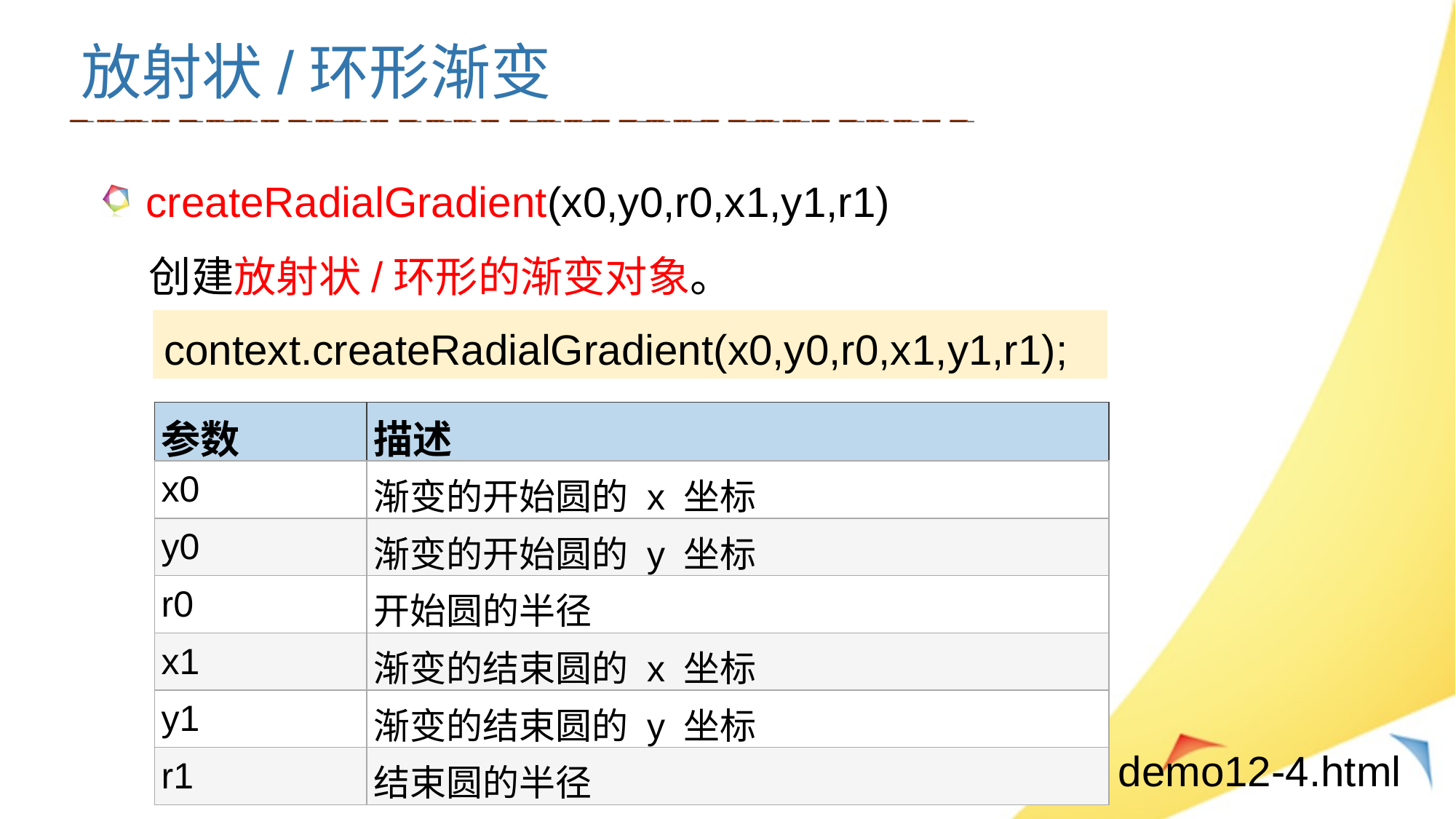

放射状/环形渐变
createRadialGradient(x0,y0,r0,x1,y1,r1)
    创建放射状/环形的渐变对象。

context.createRadialGradient(x0,y0,r0,x1,y1,r1);
| 参数 | 描述 |
| --- | --- |
| x0 | 渐变的开始圆的 x 坐标 |
| y0 | 渐变的开始圆的 y 坐标 |
| r0 | 开始圆的半径 |
| x1 | 渐变的结束圆的 x 坐标 |
| y1 | 渐变的结束圆的 y 坐标 |
| r1 | 结束圆的半径 |
demo12-4.html